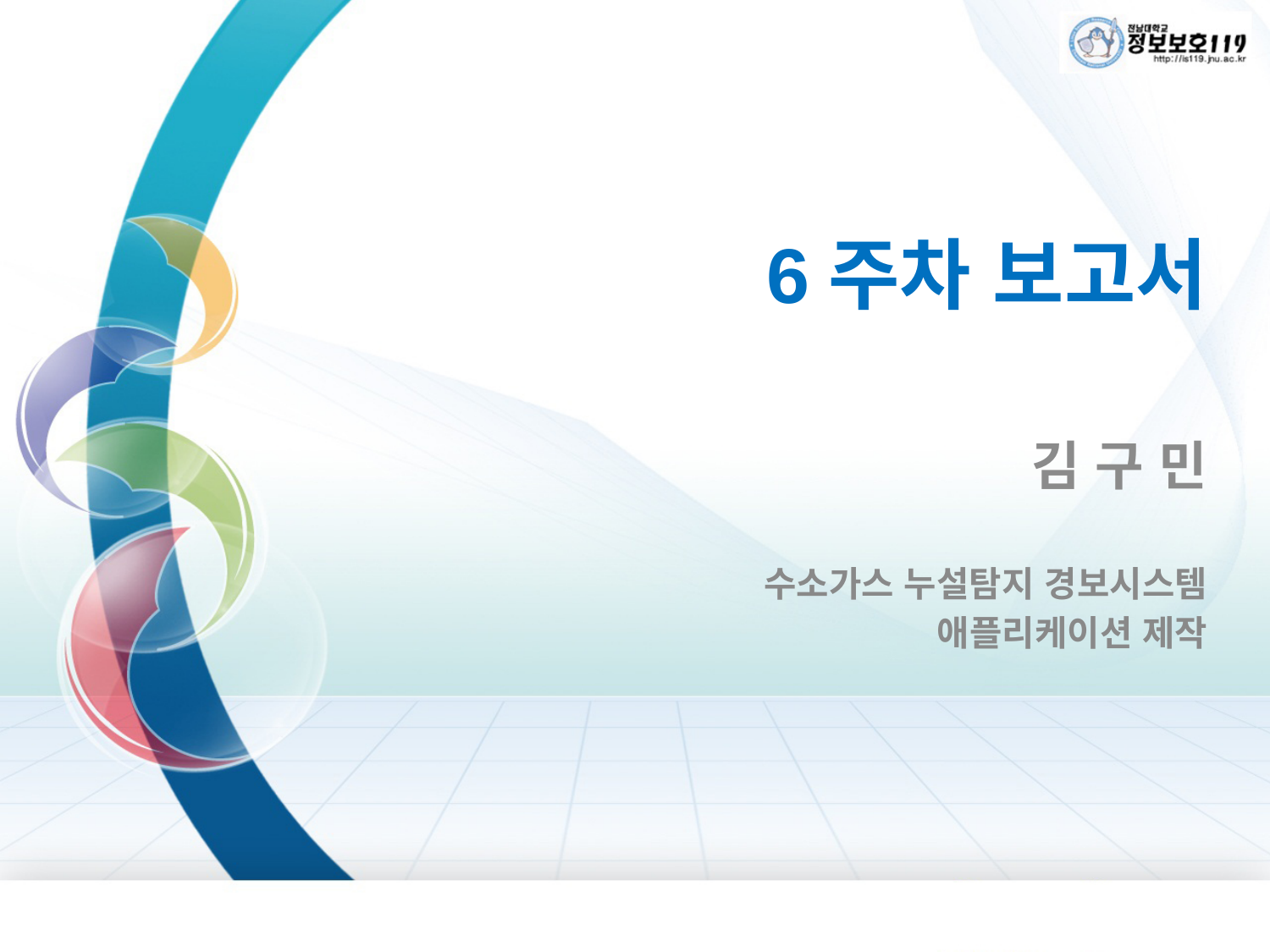

# 6주차 보고서
김 구 민

수소가스 누설탐지 경보시스템
애플리케이션 제작